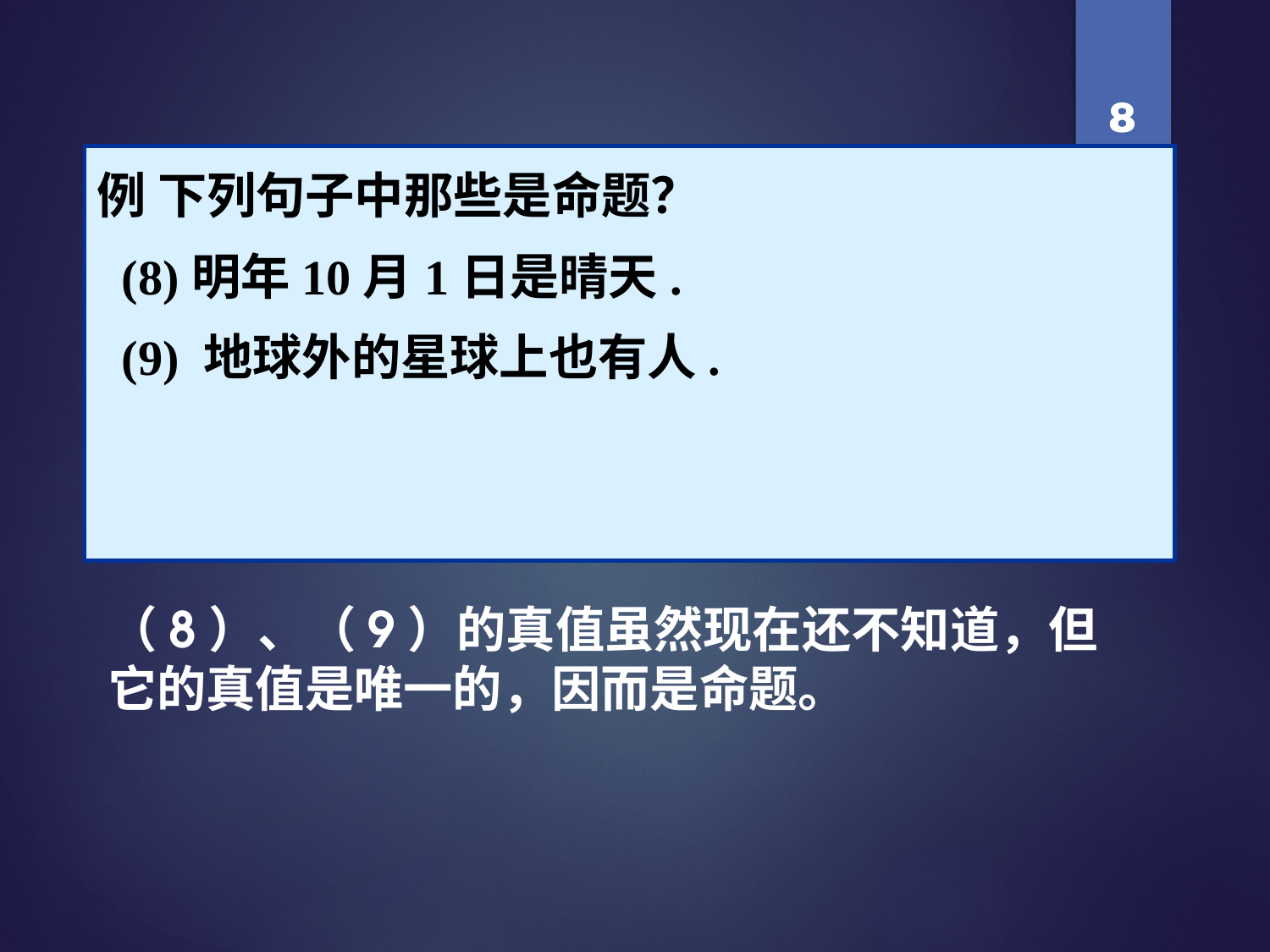

8

例 下列句子中那些是命题？
  (8)明年10月1日是晴天.
  (9) 地球外的星球上也有人.

（8）、（9）的真值虽然现在还不知道，但它的真值是唯一的，因而是命题。